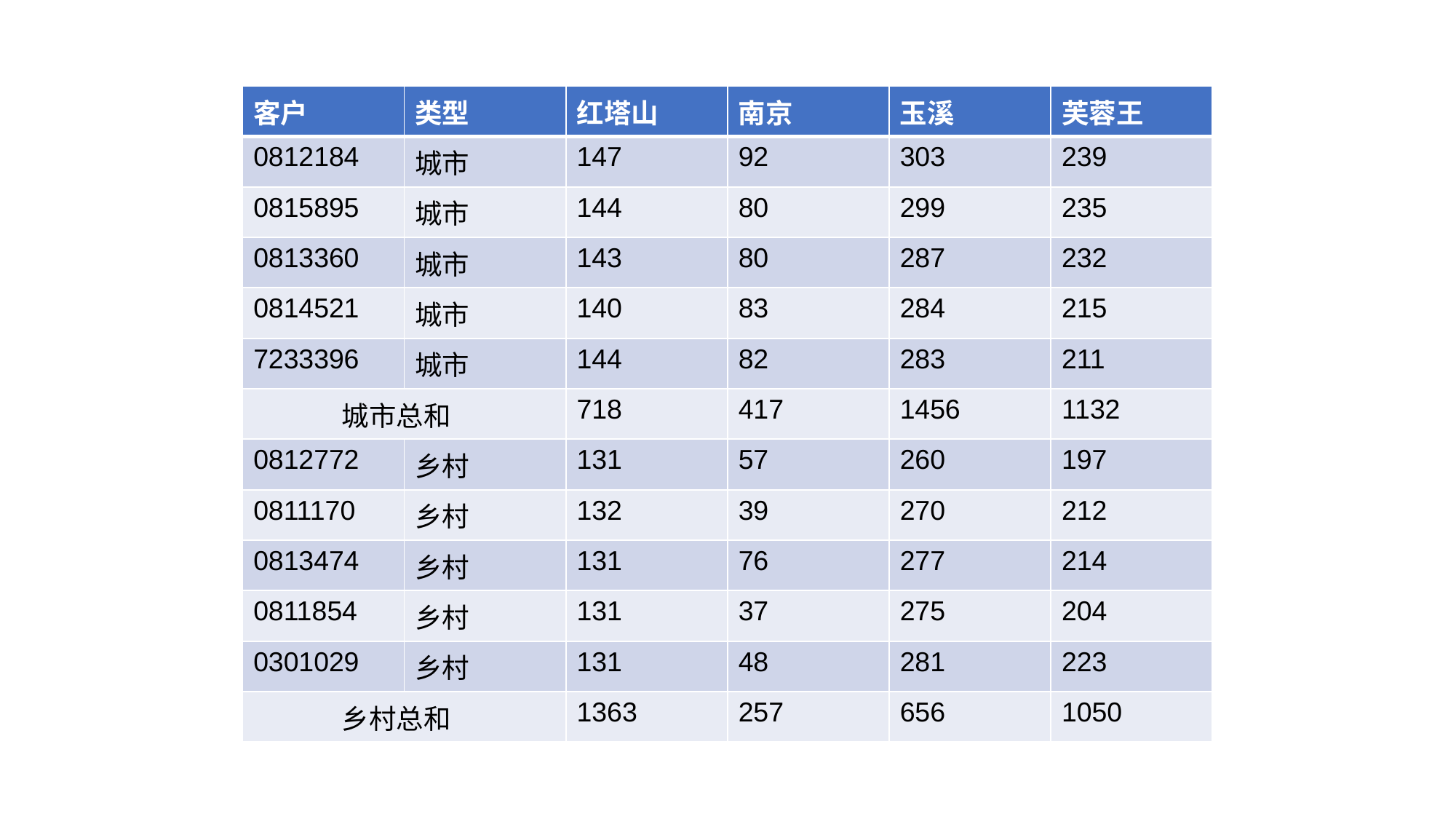

| 客户 | 类型 | 红塔山 | 南京 | 玉溪 | 芙蓉王 |
| --- | --- | --- | --- | --- | --- |
| 0812184 | 城市 | 147 | 92 | 303 | 239 |
| 0815895 | 城市 | 144 | 80 | 299 | 235 |
| 0813360 | 城市 | 143 | 80 | 287 | 232 |
| 0814521 | 城市 | 140 | 83 | 284 | 215 |
| 7233396 | 城市 | 144 | 82 | 283 | 211 |
| 城市总和 | 城市总和 | 718 | 417 | 1456 | 1132 |
| 0812772 | 乡村 | 131 | 57 | 260 | 197 |
| 0811170 | 乡村 | 132 | 39 | 270 | 212 |
| 0813474 | 乡村 | 131 | 76 | 277 | 214 |
| 0811854 | 乡村 | 131 | 37 | 275 | 204 |
| 0301029 | 乡村 | 131 | 48 | 281 | 223 |
| 乡村总和 | 乡村总和 | 1363 | 257 | 656 | 1050 |